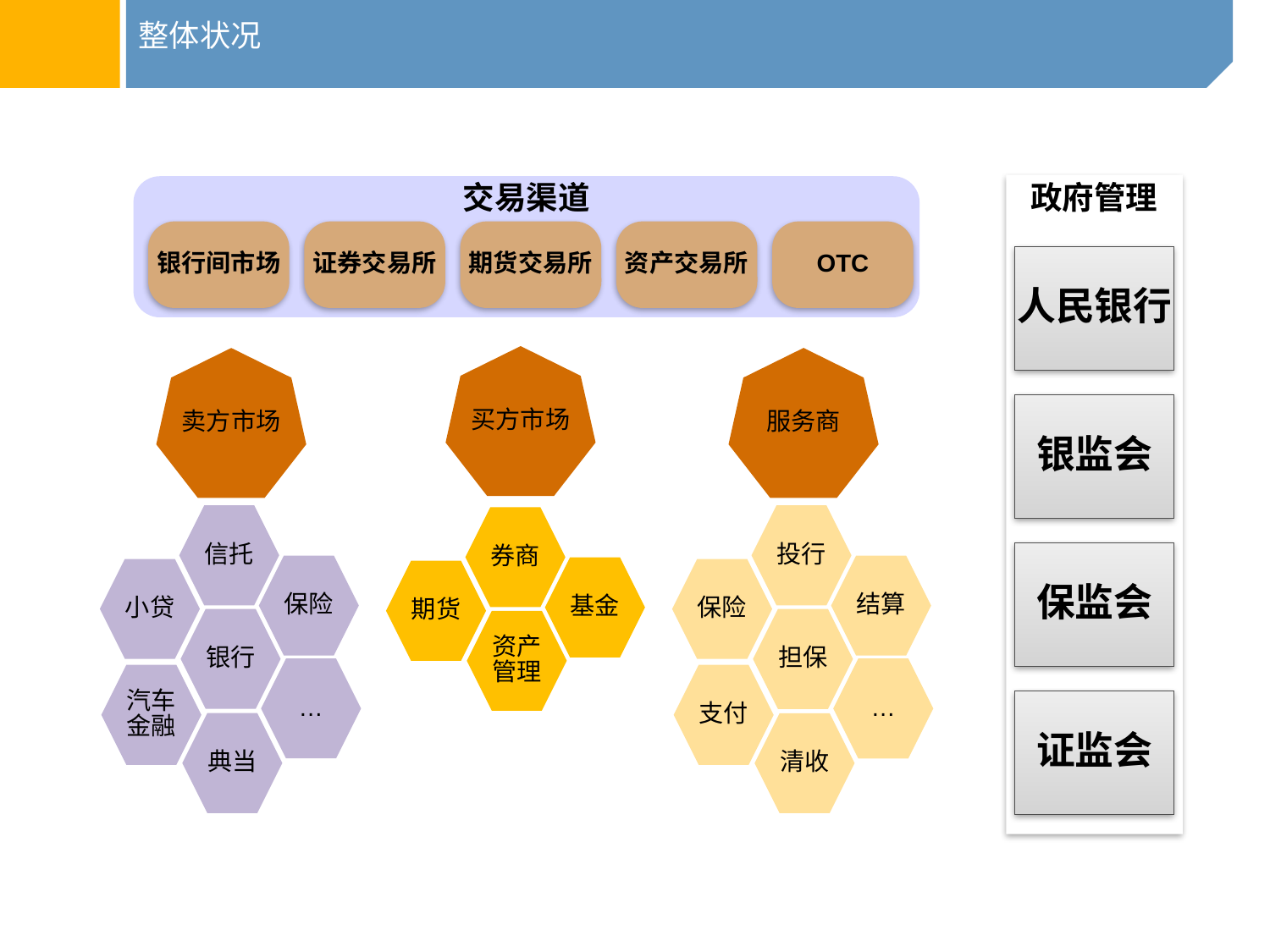

# 整体状况

交易渠道
政府管理
银行间市场
证券交易所
期货交易所
资产交易所
OTC
人民银行

买方市场

券商

基金

期货

资产
管理

服务商

投行

结算

保险

担保

…

支付

清收

卖方市场

信托

保险

小贷

银行

…

汽车
金融
典当
银监会
保监会
证监会